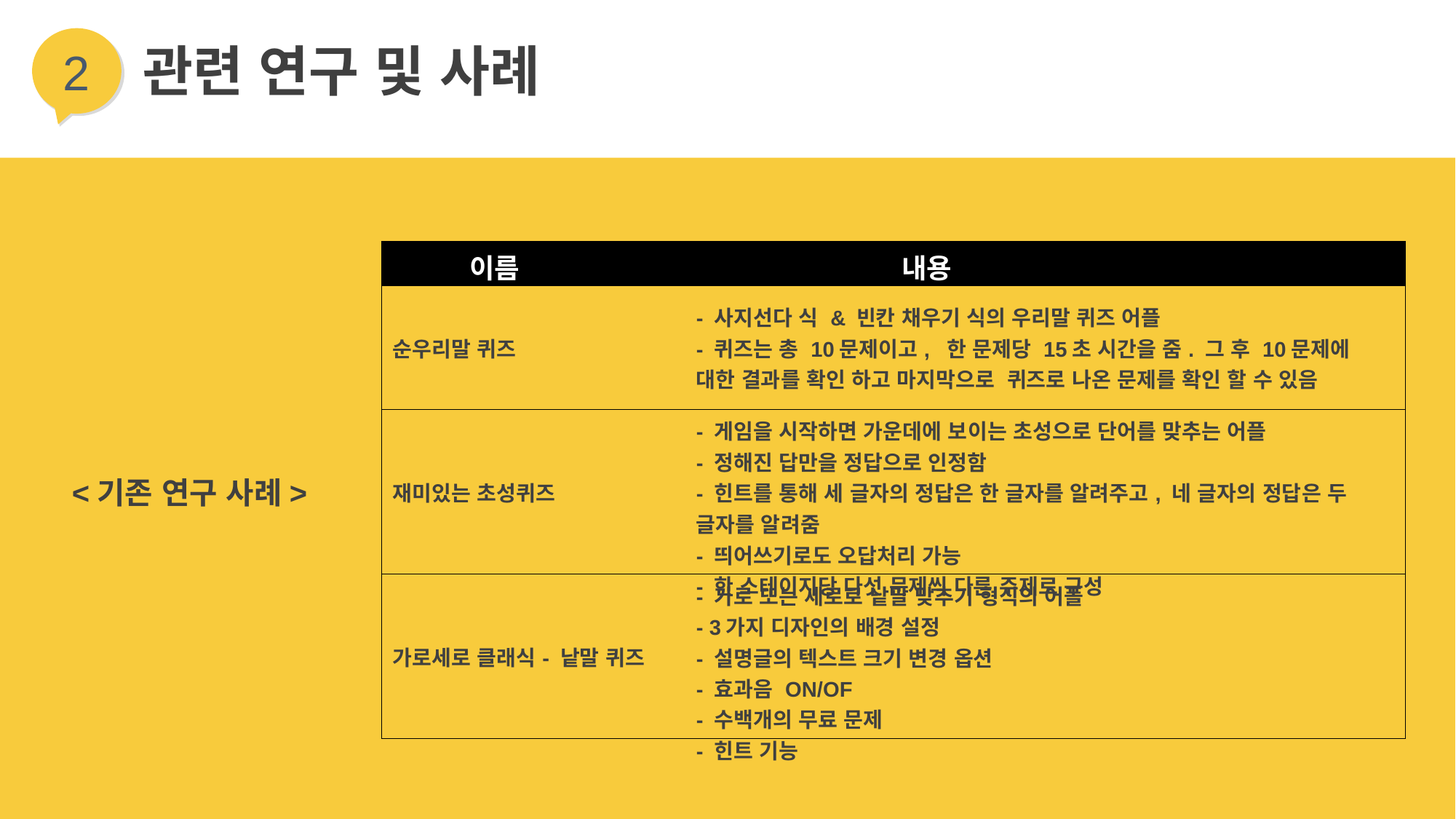

2

관련 연구 및 사례
| 이름 | 내용 |
| --- | --- |
| 순우리말 퀴즈 | - 사지선다 식 & 빈칸 채우기 식의 우리말 퀴즈 어플 - 퀴즈는 총 10문제이고, 한 문제당 15초 시간을 줌. 그 후 10문제에 대한 결과를 확인 하고 마지막으로 퀴즈로 나온 문제를 확인 할 수 있음 |
| 재미있는 초성퀴즈 | - 게임을 시작하면 가운데에 보이는 초성으로 단어를 맞추는 어플 - 정해진 답만을 정답으로 인정함 - 힌트를 통해 세 글자의 정답은 한 글자를 알려주고, 네 글자의 정답은 두 글자를 알려줌 - 띄어쓰기로도 오답처리 가능 - 한 스테이지당 다섯 문제씩 다른 주제로 구성 |
| 가로세로 클래식- 낱말 퀴즈 | - 가로 또는 세로로 낱말 맞추기 형식의 어플 - 3가지 디자인의 배경 설정 - 설명글의 텍스트 크기 변경 옵션 - 효과음 ON/OF - 수백개의 무료 문제 - 힌트 기능 |
  <기존 연구 사례>